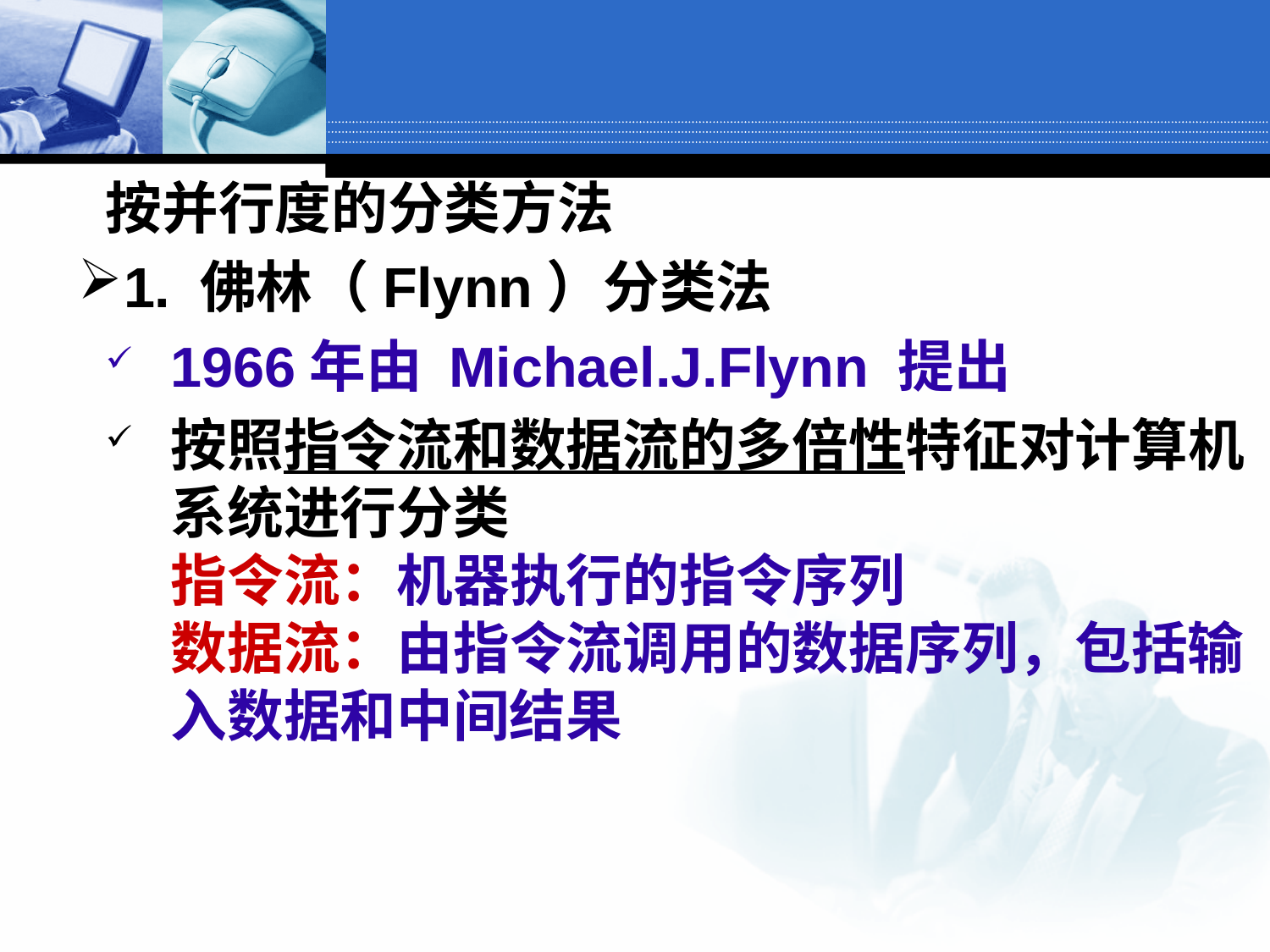

按并行度的分类方法
1. 佛林（Flynn）分类法
1966年由 Michael.J.Flynn 提出
按照指令流和数据流的多倍性特征对计算机系统进行分类
指令流：机器执行的指令序列
数据流：由指令流调用的数据序列，包括输入数据和中间结果